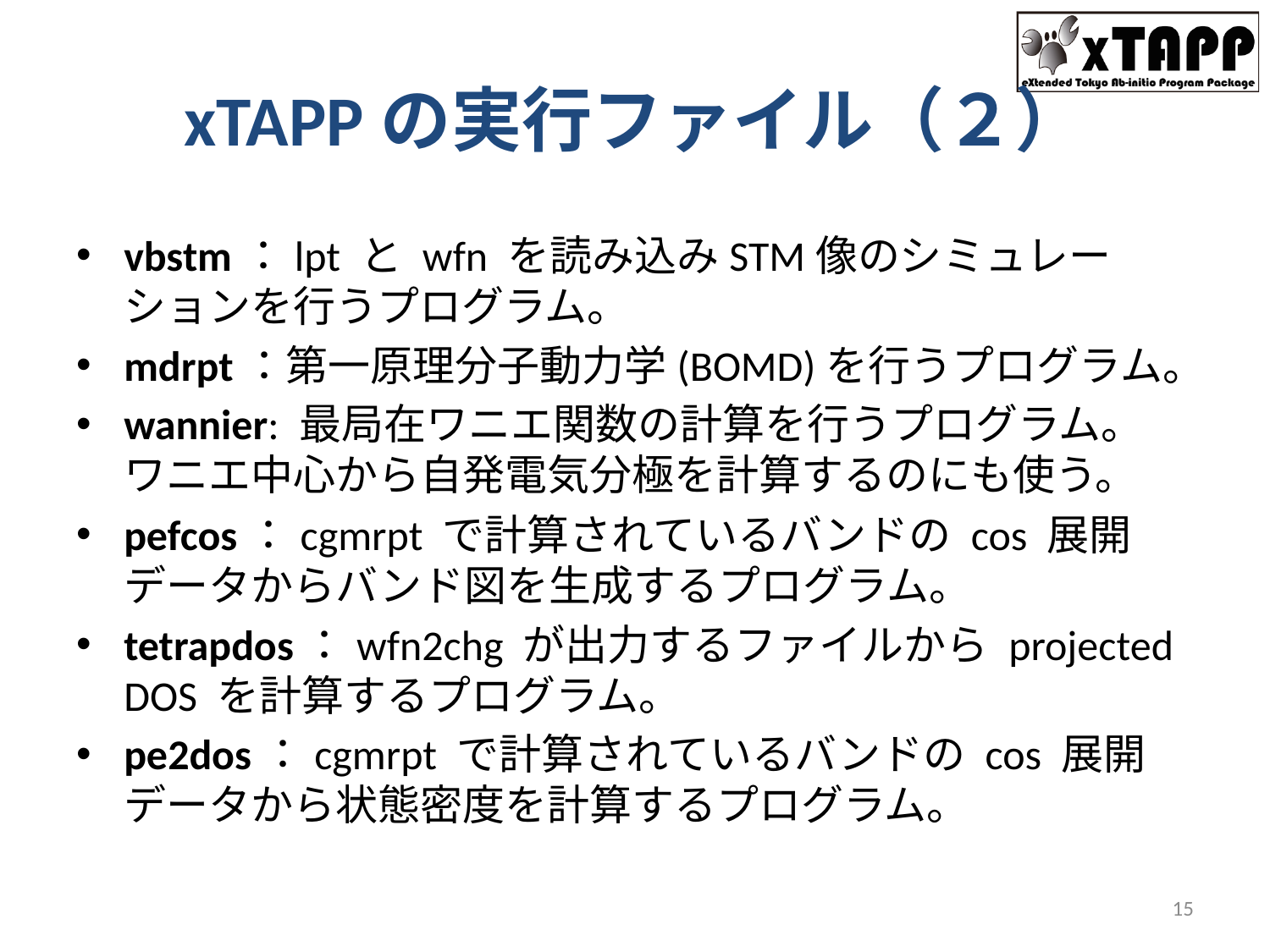

# xTAPPの実行ファイル（２）
vbstm：lpt と wfn を読み込みSTM像のシミュレーションを行うプログラム。
mdrpt：第一原理分子動力学(BOMD)を行うプログラム。
wannier: 最局在ワニエ関数の計算を行うプログラム。
ワニエ中心から自発電気分極を計算するのにも使う。
pefcos：cgmrpt で計算されているバンドの cos 展開データからバンド図を生成するプログラム。
tetrapdos：wfn2chg が出力するファイルから projected DOS を計算するプログラム。
pe2dos：cgmrpt で計算されているバンドの cos 展開データから状態密度を計算するプログラム。
15